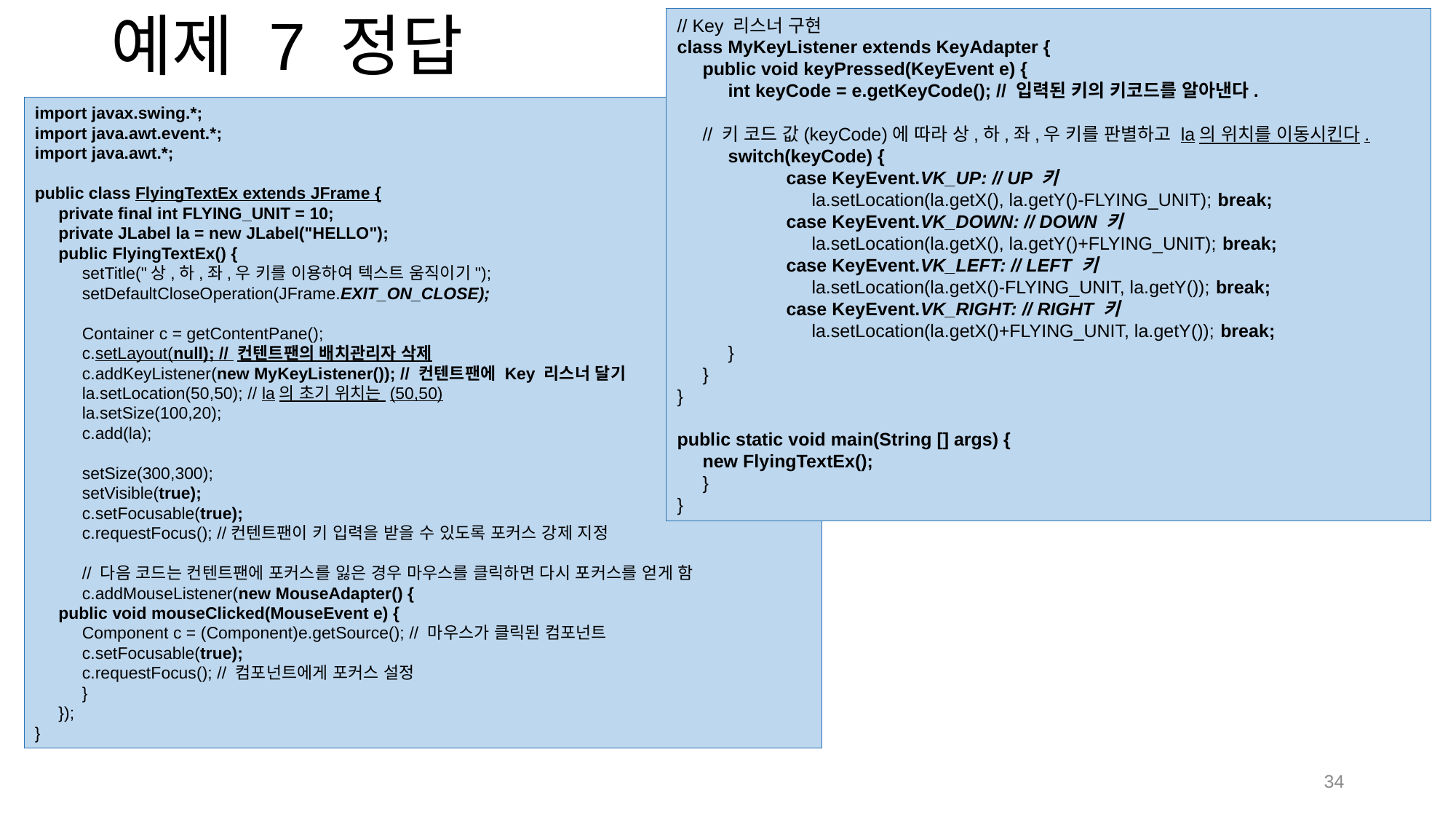

# 예제 7 정답
// Key 리스너 구현
class MyKeyListener extends KeyAdapter {
     public void keyPressed(KeyEvent e) {
          int keyCode = e.getKeyCode(); // 입력된 키의 키코드를 알아낸다.

     // 키 코드 값(keyCode)에 따라 상,하,좌,우 키를 판별하고 la의 위치를 이동시킨다.
          switch(keyCode) {
	case KeyEvent.VK_UP: // UP 키
        	     la.setLocation(la.getX(), la.getY()-FLYING_UNIT); break;
	case KeyEvent.VK_DOWN: // DOWN 키
	     la.setLocation(la.getX(), la.getY()+FLYING_UNIT); break;
	case KeyEvent.VK_LEFT: // LEFT 키
	     la.setLocation(la.getX()-FLYING_UNIT, la.getY()); break;
	case KeyEvent.VK_RIGHT: // RIGHT 키
	     la.setLocation(la.getX()+FLYING_UNIT, la.getY()); break;
          }
     }
}

public static void main(String [] args) {
     new FlyingTextEx();
     }
}
import javax.swing.*;
import java.awt.event.*;
import java.awt.*;

public class FlyingTextEx extends JFrame {
     private final int FLYING_UNIT = 10;
     private JLabel la = new JLabel("HELLO");
     public FlyingTextEx() {
          setTitle("상,하,좌,우 키를 이용하여 텍스트 움직이기");
          setDefaultCloseOperation(JFrame.EXIT_ON_CLOSE);

          Container c = getContentPane();
          c.setLayout(null); // 컨텐트팬의 배치관리자 삭제
          c.addKeyListener(new MyKeyListener()); // 컨텐트팬에 Key 리스너 달기
          la.setLocation(50,50); // la의 초기 위치는 (50,50)
          la.setSize(100,20);
          c.add(la);

          setSize(300,300);
          setVisible(true);
          c.setFocusable(true);
          c.requestFocus(); //컨텐트팬이 키 입력을 받을 수 있도록 포커스 강제 지정

          // 다음 코드는 컨텐트팬에 포커스를 잃은 경우 마우스를 클릭하면 다시 포커스를 얻게 함
          c.addMouseListener(new MouseAdapter() {
     public void mouseClicked(MouseEvent e) {
          Component c = (Component)e.getSource(); // 마우스가 클릭된 컴포넌트
          c.setFocusable(true);
          c.requestFocus(); // 컴포넌트에게 포커스 설정
          }
     });
}
34